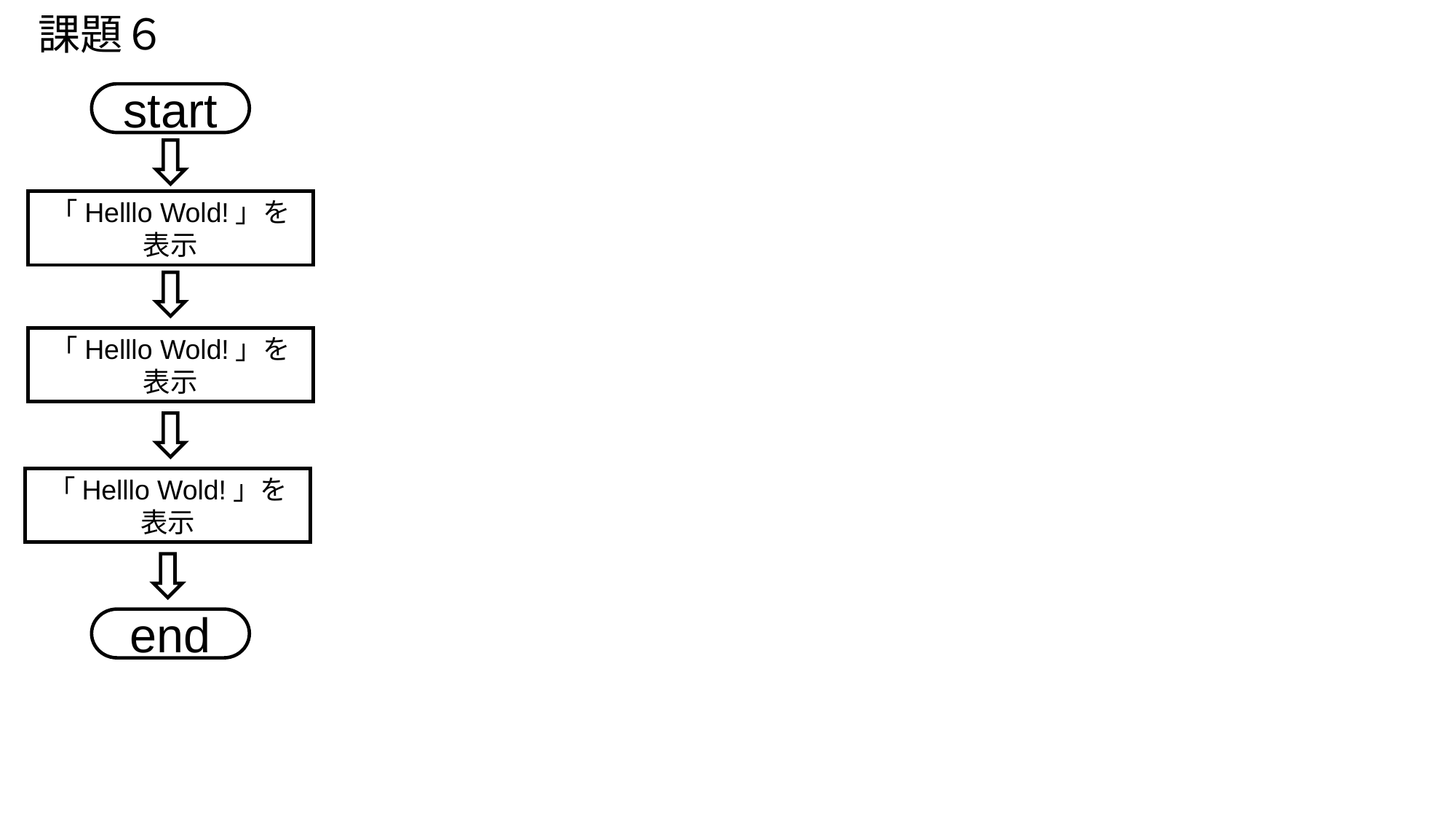

# 課題６
start

「Helllo Wold!」を表示

「Helllo Wold!」を表示

「Helllo Wold!」を表示

end